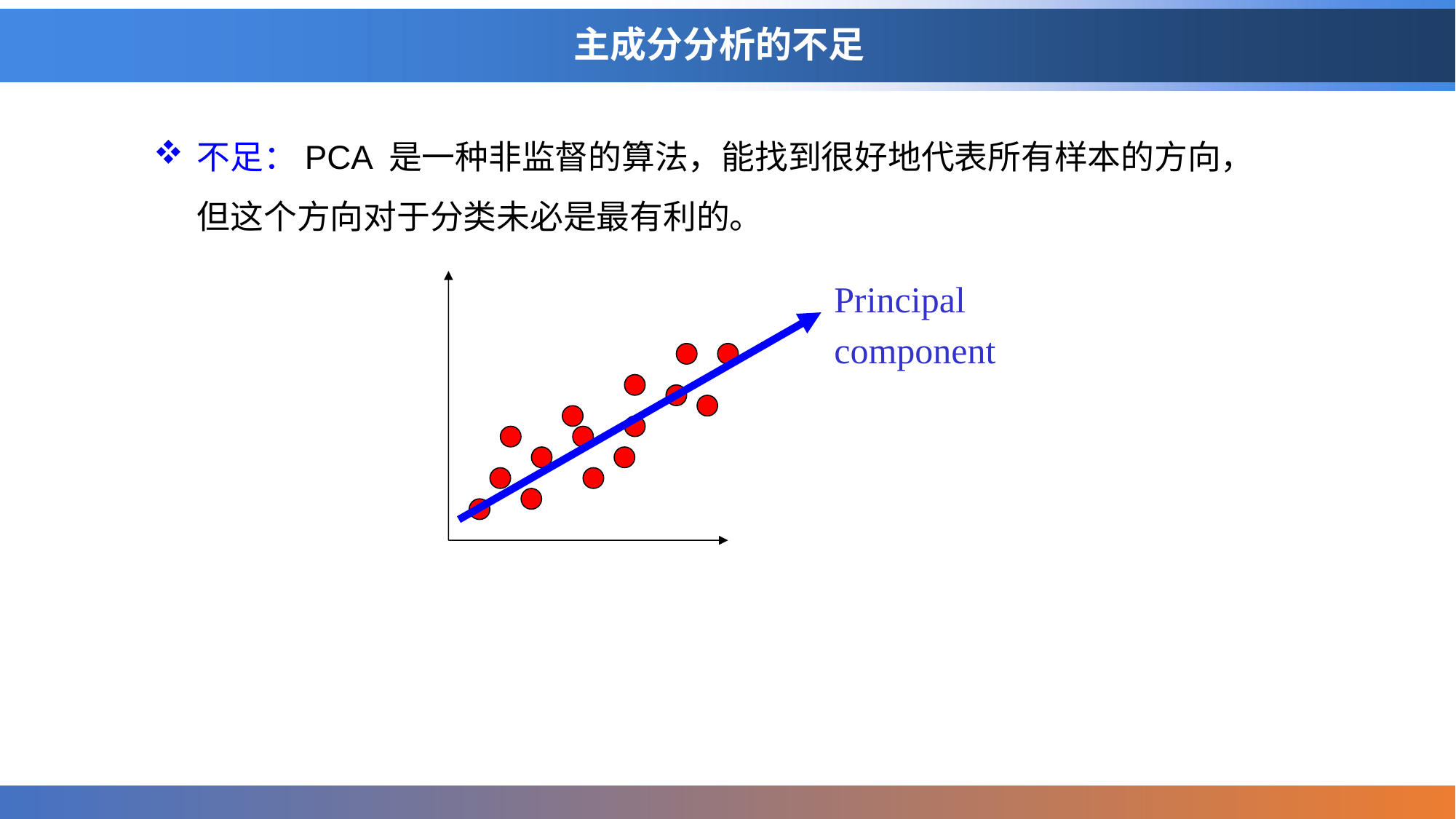

# 主成分分析的不足
不足：PCA 是一种非监督的算法，能找到很好地代表所有样本的方向，但这个方向对于分类未必是最有利的。

Principal
component